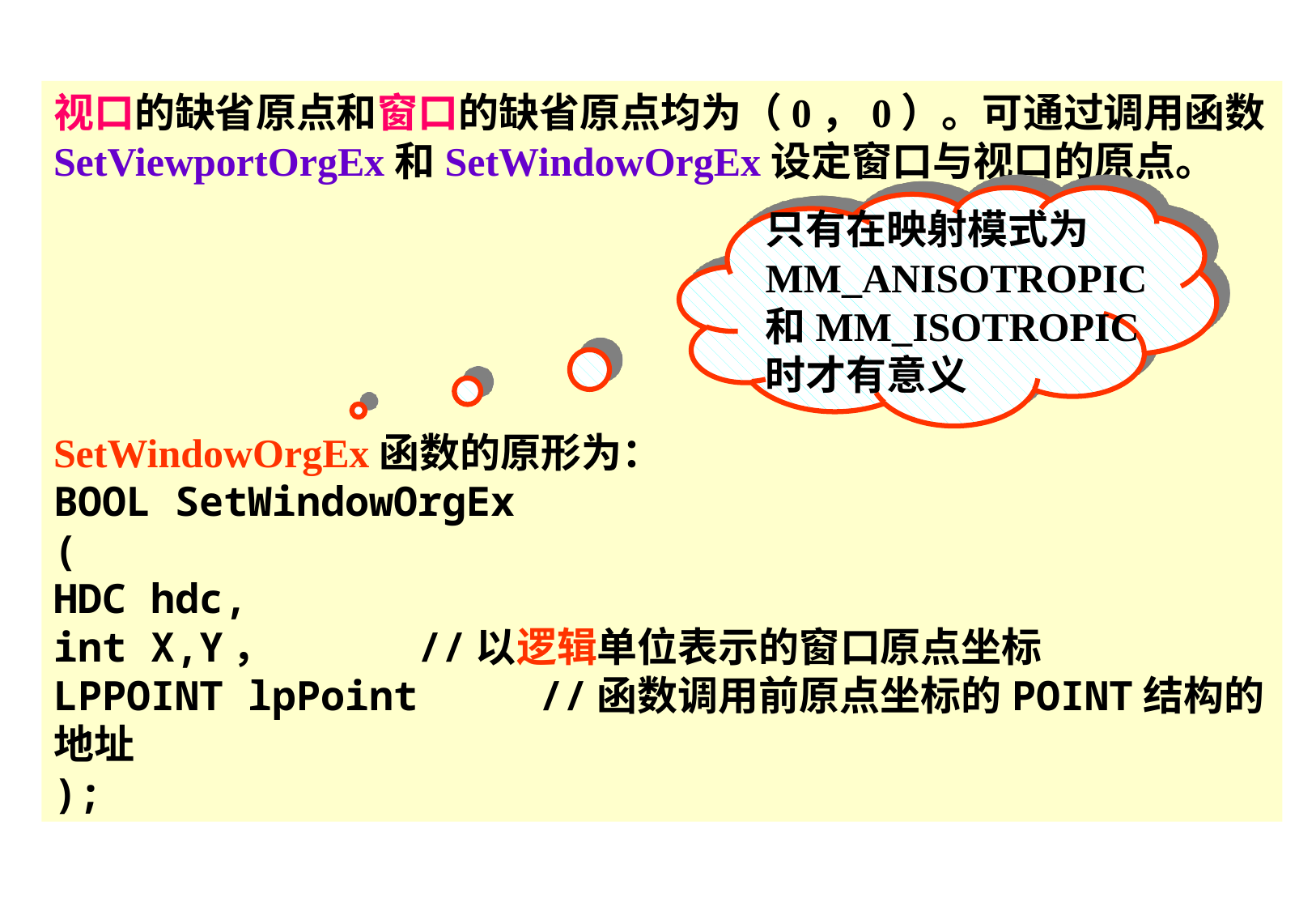

视口的缺省原点和窗口的缺省原点均为（0，0）。可通过调用函数SetViewportOrgEx和SetWindowOrgEx设定窗口与视口的原点。

SetWindowOrgEx函数的原形为：
BOOL SetWindowOrgEx
(
HDC hdc,
int X,Y，		//以逻辑单位表示的窗口原点坐标
LPPOINT lpPoint	//函数调用前原点坐标的POINT结构的地址
);
只有在映射模式为
MM_ANISOTROPIC
和MM_ISOTROPIC
时才有意义